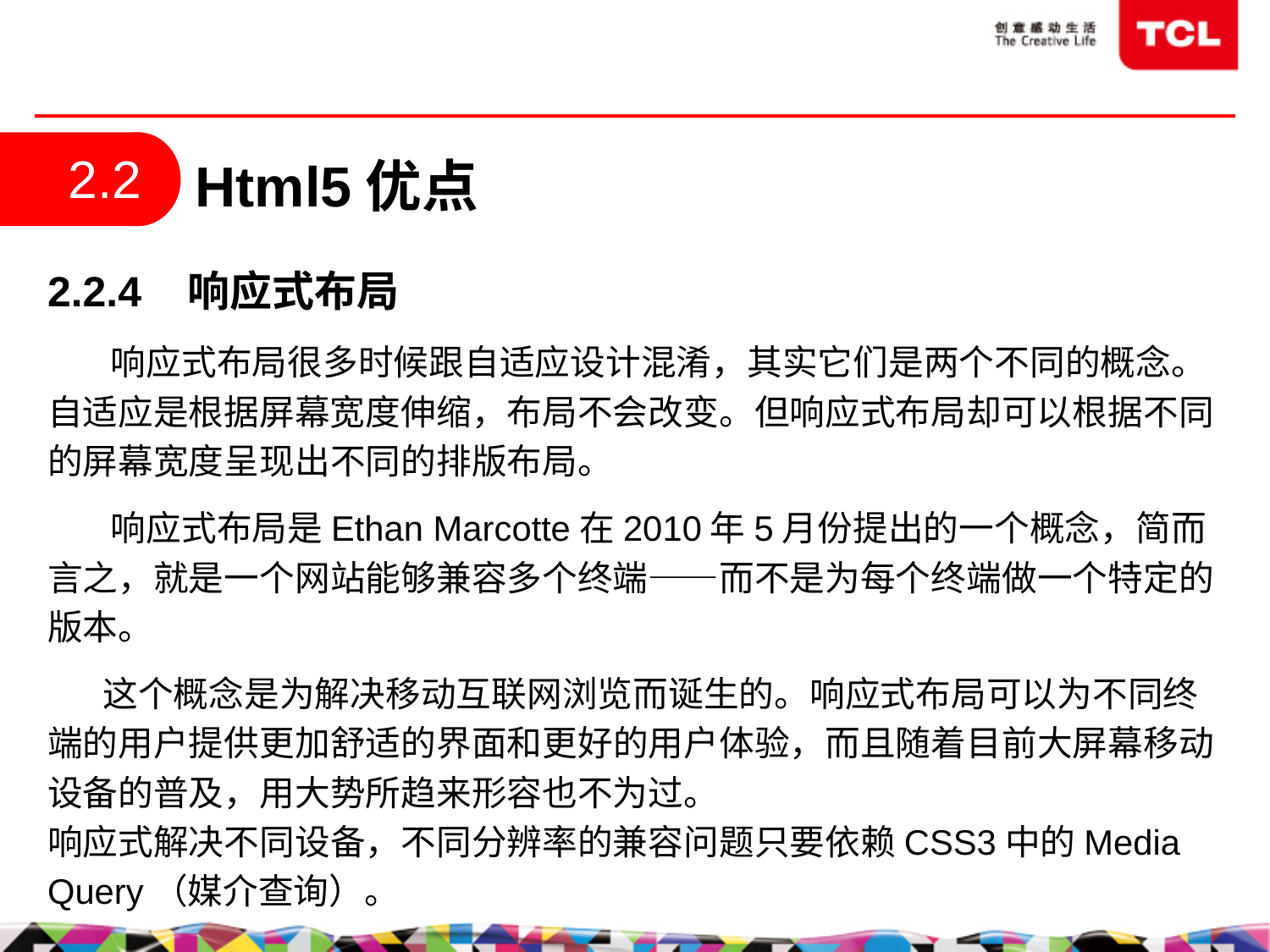

2.2
Html5优点
2.2.4   响应式布局
       响应式布局很多时候跟自适应设计混淆，其实它们是两个不同的概念。自适应是根据屏幕宽度伸缩，布局不会改变。但响应式布局却可以根据不同的屏幕宽度呈现出不同的排版布局。
       响应式布局是Ethan Marcotte在2010年5月份提出的一个概念，简而言之，就是一个网站能够兼容多个终端——而不是为每个终端做一个特定的版本。
      这个概念是为解决移动互联网浏览而诞生的。响应式布局可以为不同终端的用户提供更加舒适的界面和更好的用户体验，而且随着目前大屏幕移动设备的普及，用大势所趋来形容也不为过。
响应式解决不同设备，不同分辨率的兼容问题只要依赖CSS3中的Media Query（媒介查询）。